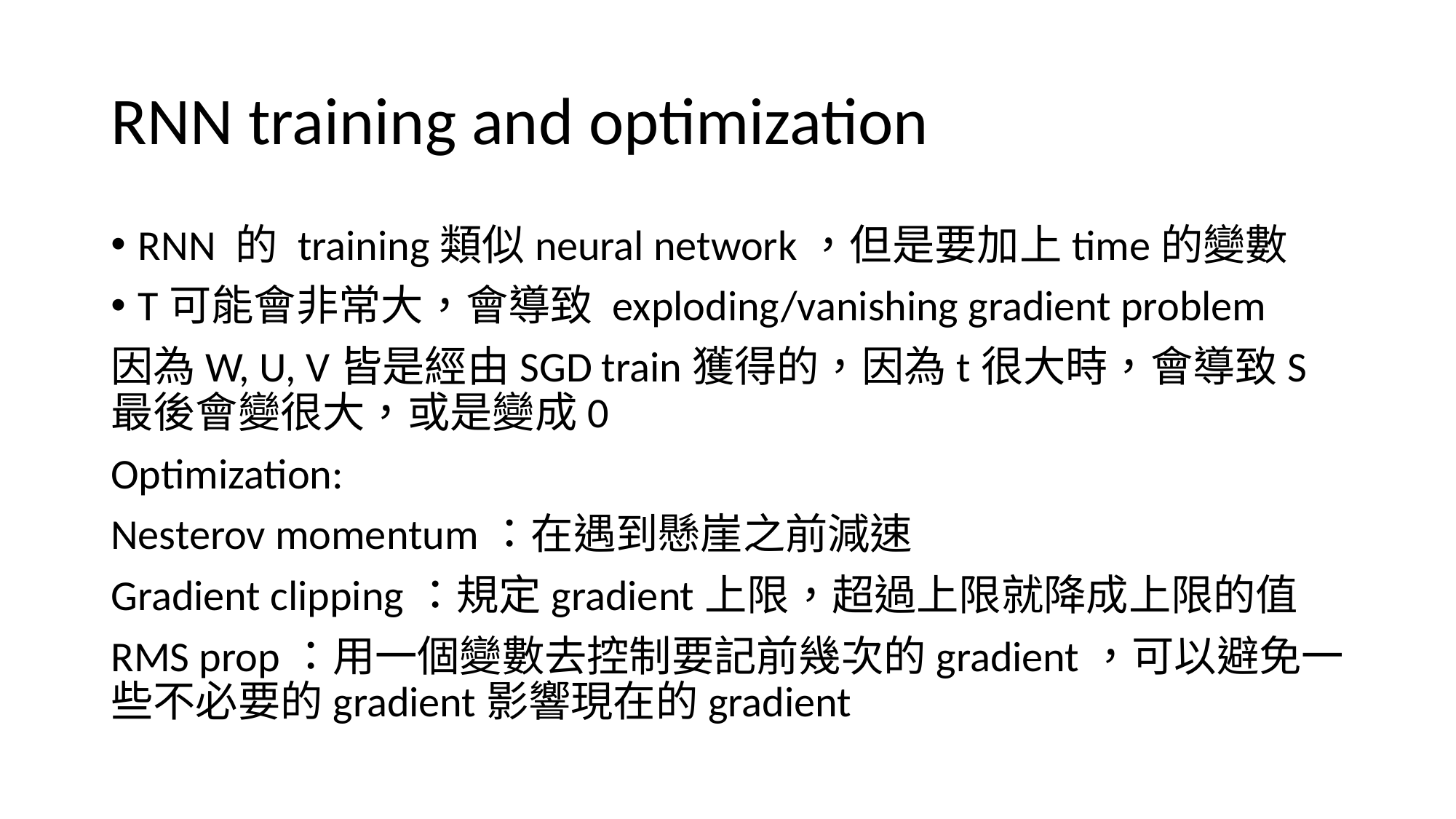

# RNN training and optimization
RNN 的 training類似neural network，但是要加上time的變數
T可能會非常大，會導致 exploding/vanishing gradient problem
因為W, U, V皆是經由SGD train獲得的，因為t很大時，會導致S最後會變很大，或是變成0
Optimization:
Nesterov momentum：在遇到懸崖之前減速
Gradient clipping：規定gradient上限，超過上限就降成上限的值
RMS prop：用一個變數去控制要記前幾次的gradient，可以避免一些不必要的gradient影響現在的gradient